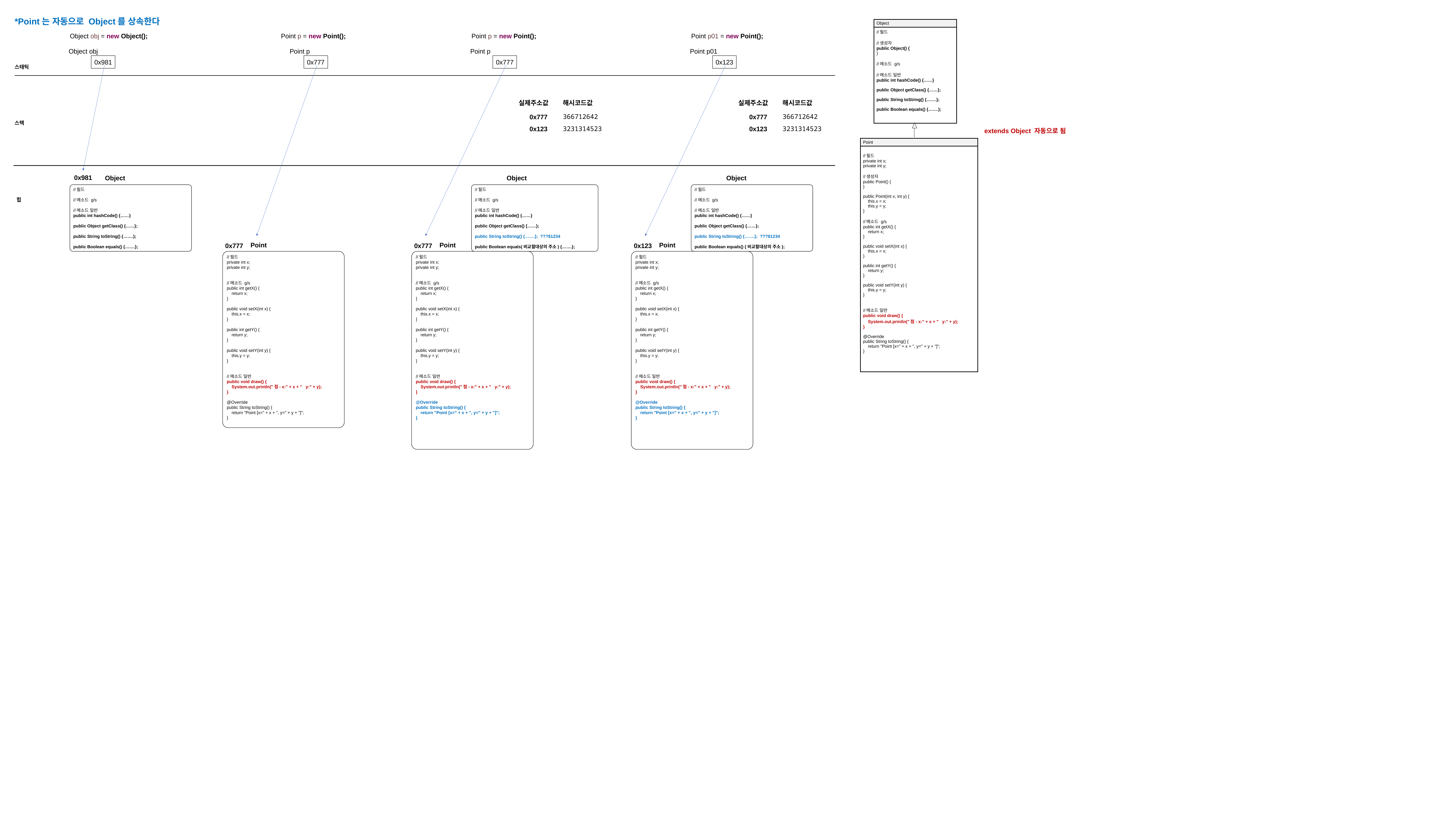

*Point는 자동으로 Object를 상속한다
| Object |
| --- |
| //필드 //생성자 public Object() { } //메소드 g/s //메소드 일반 public int hashCode() {……} public Object getClass() {……}; public String toString() {…….}; public Boolean equals() {…….}; |
Object obj = new Object();
Point p = new Point();
Point p = new Point();
Point p01 = new Point();
  Object obj
  Point p
  Point p
  Point p01
0x981
0x777
0x777
0x123
스태틱
실제주소값
해시코드값
실제주소값
해시코드값
366712642
366712642
0x777
0x777
스택
3231314523
3231314523
0x123
0x123
extends Object 자동으로 됨

| Point |
| --- |
| //필드 private int x; private int y; //생성자 public Point() { } public Point(int x, int y) { this.x = x; this.y = y; } //메소드 g/s public int getX() { return x; } public void setX(int x) { this.x = x; } public int getY() { return y; } public void setY(int y) { this.y = y; } //메소드 일반 public void draw() { System.out.println("점- x:" + x + " y:" + y); } @Override public String toString() { return "Point [x=" + x + ", y=" + y + "]"; } |
0x981
Object
//필드

//메소드 g/s

//메소드 일반
public int hashCode() {……}

public Object getClass() {……};

public String toString() {…….};

public Boolean equals() {…….};

Object
Object
//필드

//메소드 g/s

//메소드 일반
public int hashCode() {……}

public Object getClass() {……};

public String toString() {…….};  ???$1234

public Boolean equals(비교할대상의 주소) {…….};

//필드

//메소드 g/s

//메소드 일반
public int hashCode() {……}

public Object getClass() {……};

public String toString() {…….};  ???$1234

public Boolean equals() {비교할대상의 주소};

힙
Point
Point
Point
0x777
0x777
0x123
//필드
private int x;
private int y;

//메소드 g/s
public int getX() {
    return x;
}

public void setX(int x) {
    this.x = x;
}

public int getY() {
    return y;
}

public void setY(int y) {
    this.y = y;
}

//메소드 일반
public void draw() {
    System.out.println("점- x:" + x + "   y:" + y);
}

@Override
public String toString() {
    return "Point [x=" + x + ", y=" + y + "]";
}
//필드
private int x;
private int y;

//메소드 g/s
public int getX() {
    return x;
}

public void setX(int x) {
    this.x = x;
}

public int getY() {
    return y;
}

public void setY(int y) {
    this.y = y;
}

//메소드 일반
public void draw() {
    System.out.println("점- x:" + x + "   y:" + y);
}

@Override
public String toString() {
    return "Point [x=" + x + ", y=" + y + "]";
}

//필드
private int x;
private int y;

//메소드 g/s
public int getX() {
    return x;
}

public void setX(int x) {
    this.x = x;
}

public int getY() {
    return y;
}

public void setY(int y) {
    this.y = y;
}

//메소드 일반
public void draw() {
    System.out.println("점- x:" + x + "   y:" + y);
}

@Override
public String toString() {
    return "Point [x=" + x + ", y=" + y + "]";
}